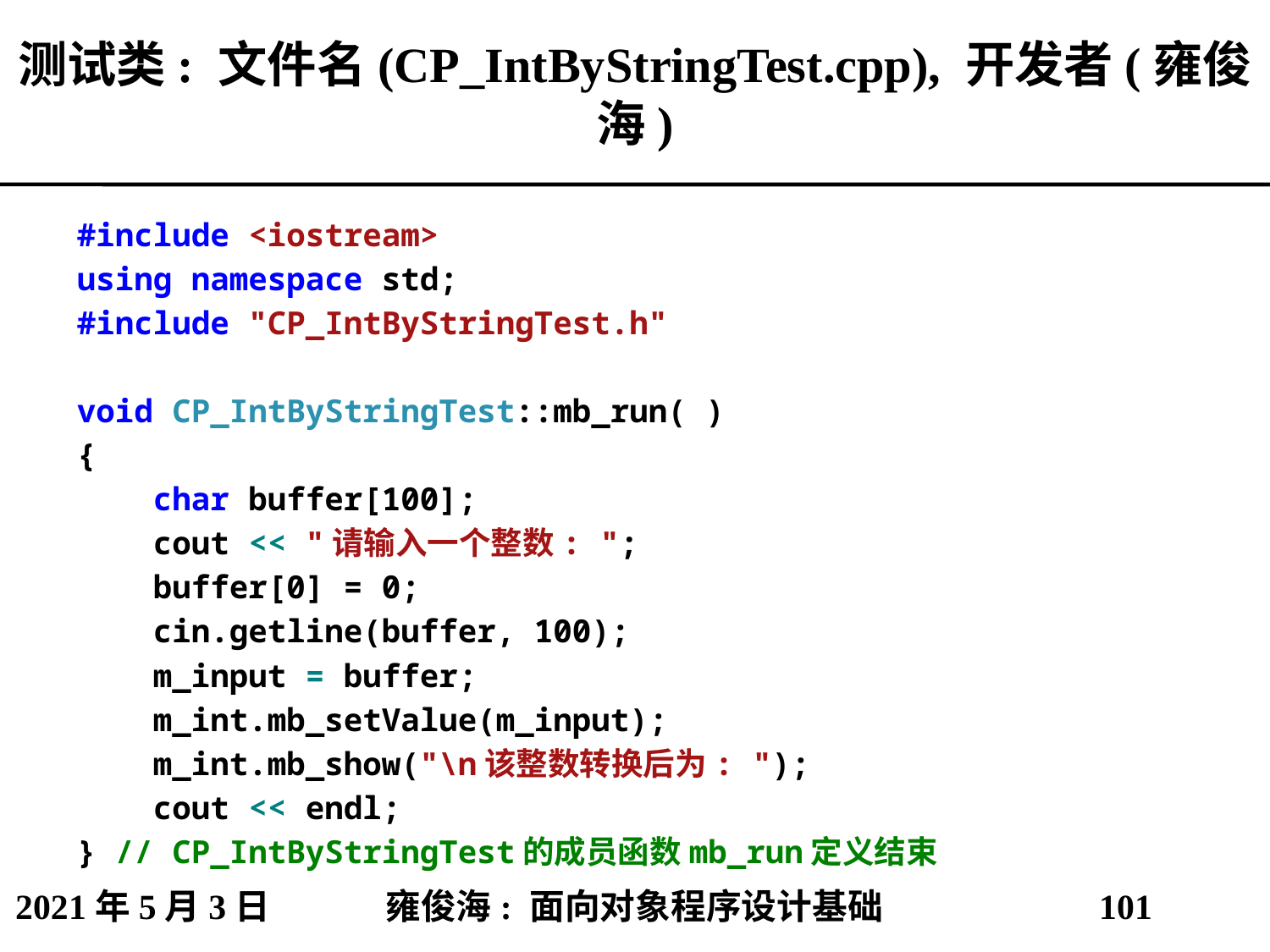

# 测试类: 文件名(CP_IntByStringTest.cpp), 开发者(雍俊海)

#include <iostream>
using namespace std;
#include "CP_IntByStringTest.h"

void CP_IntByStringTest::mb_run( )
{
    char buffer[100];
    cout << "请输入一个整数: ";
    buffer[0] = 0;
    cin.getline(buffer, 100);
    m_input = buffer;
    m_int.mb_setValue(m_input);
    m_int.mb_show("\n该整数转换后为: ");
    cout << endl;
} // CP_IntByStringTest的成员函数mb_run定义结束
2021年5月3日
雍俊海: 面向对象程序设计基础
101